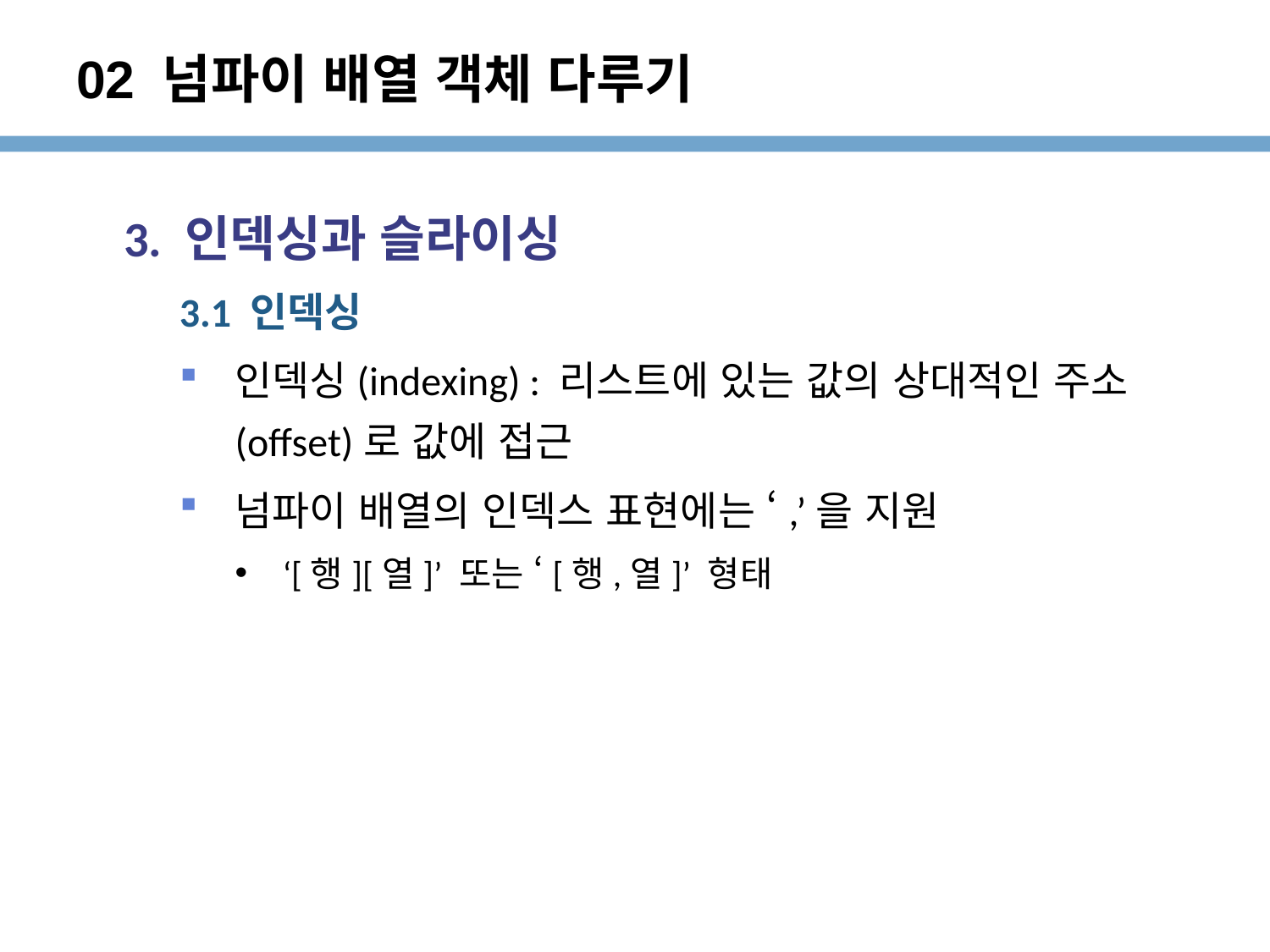

# 02 넘파이 배열 객체 다루기
3. 인덱싱과 슬라이싱
3.1 인덱싱
인덱싱(indexing) : 리스트에 있는 값의 상대적인 주소(offset)로 값에 접근
넘파이 배열의 인덱스 표현에는 ‘,’을 지원
‘[행][열]’ 또는 ‘[행,열]’ 형태